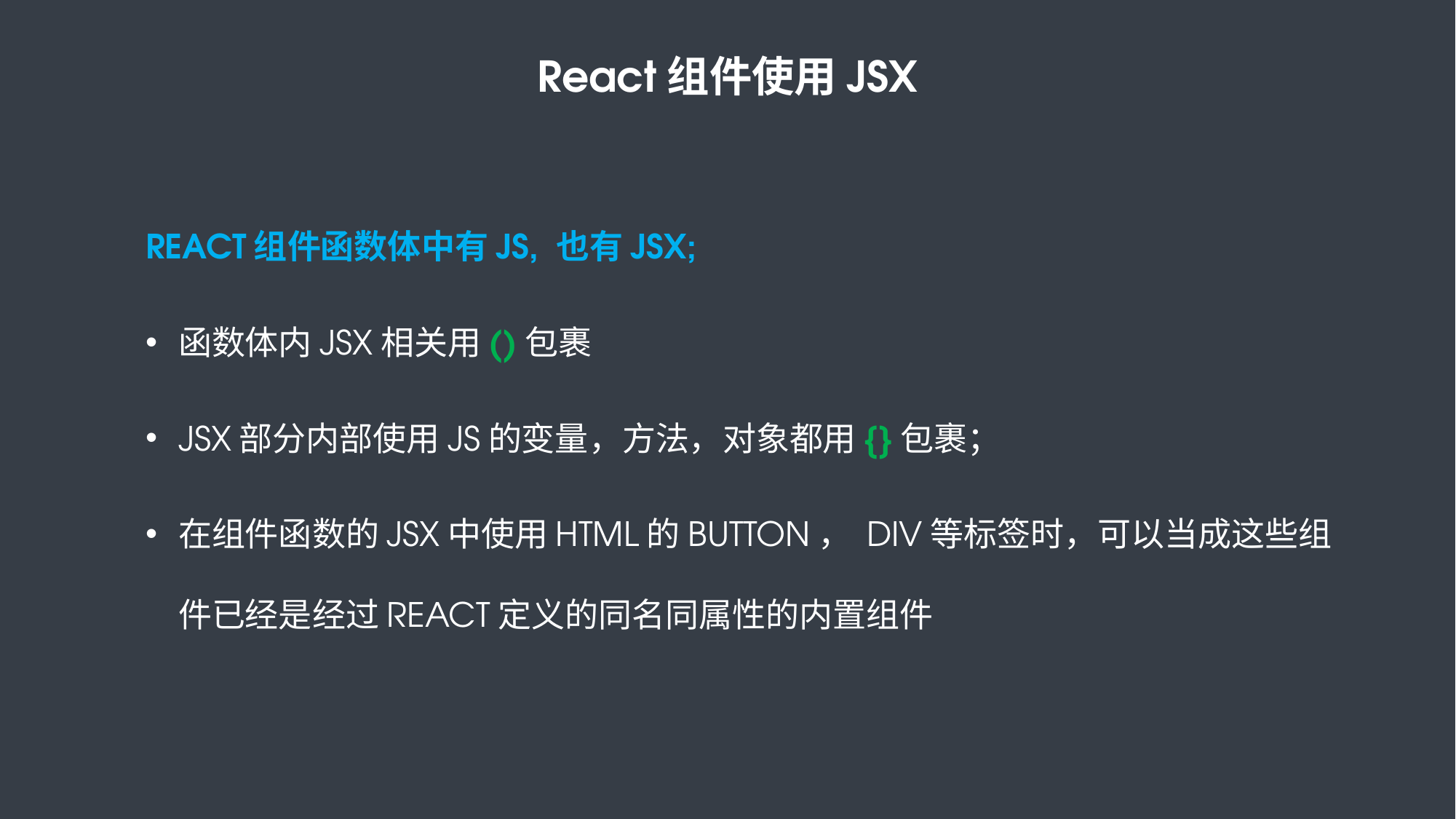

React组件使用JSX
React组件函数体中有JS, 也有JSX;
函数体内JSX相关用()包裹
JSX部分内部使用JS的变量，方法，对象都用{}包裹；
在组件函数的JSX中使用html的button， div等标签时，可以当成这些组件已经是经过react定义的同名同属性的内置组件